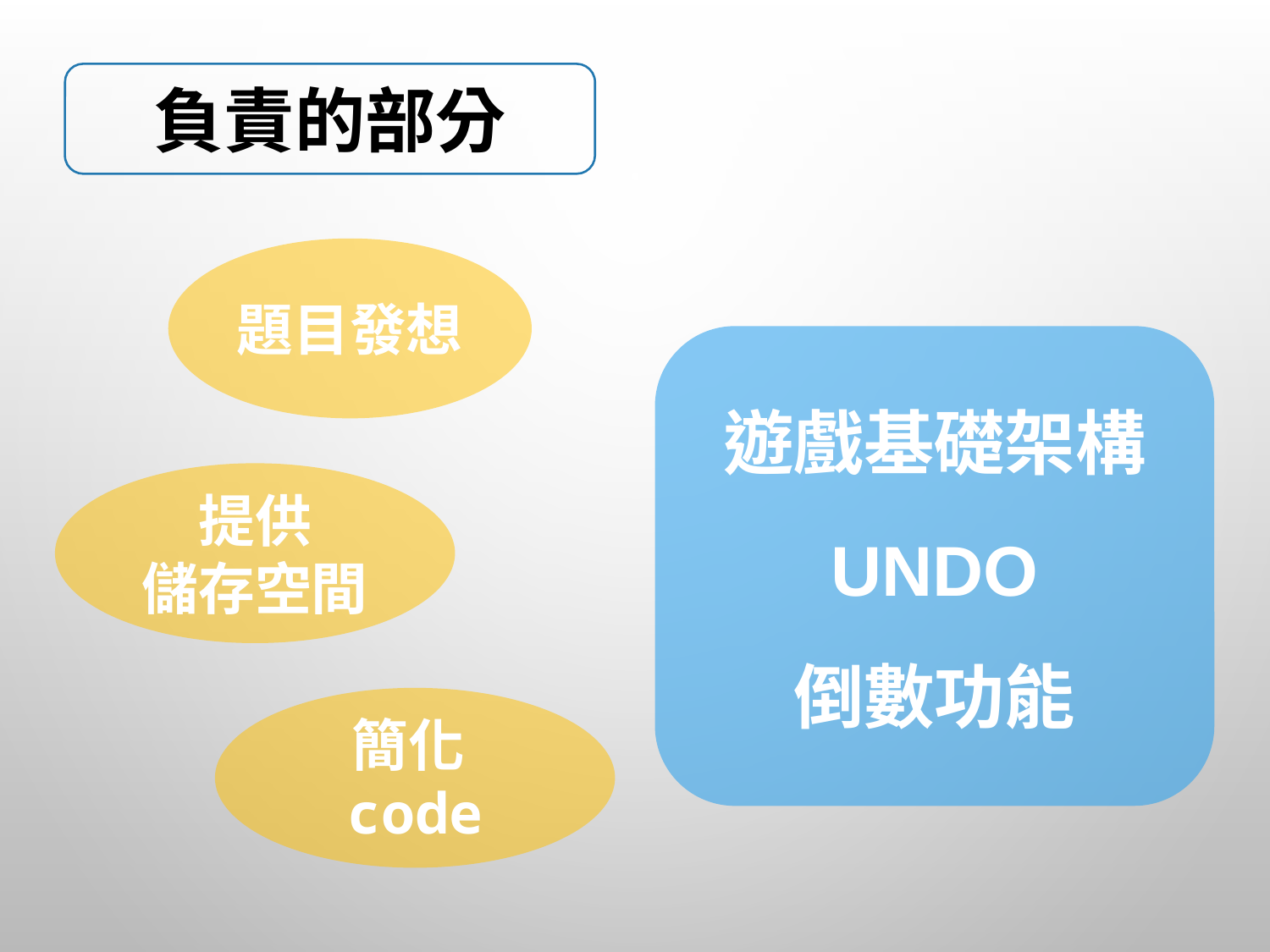

負責的部分
題目發想
遊戲基礎架構
UNDO
倒數功能

提供
儲存空間
簡化code